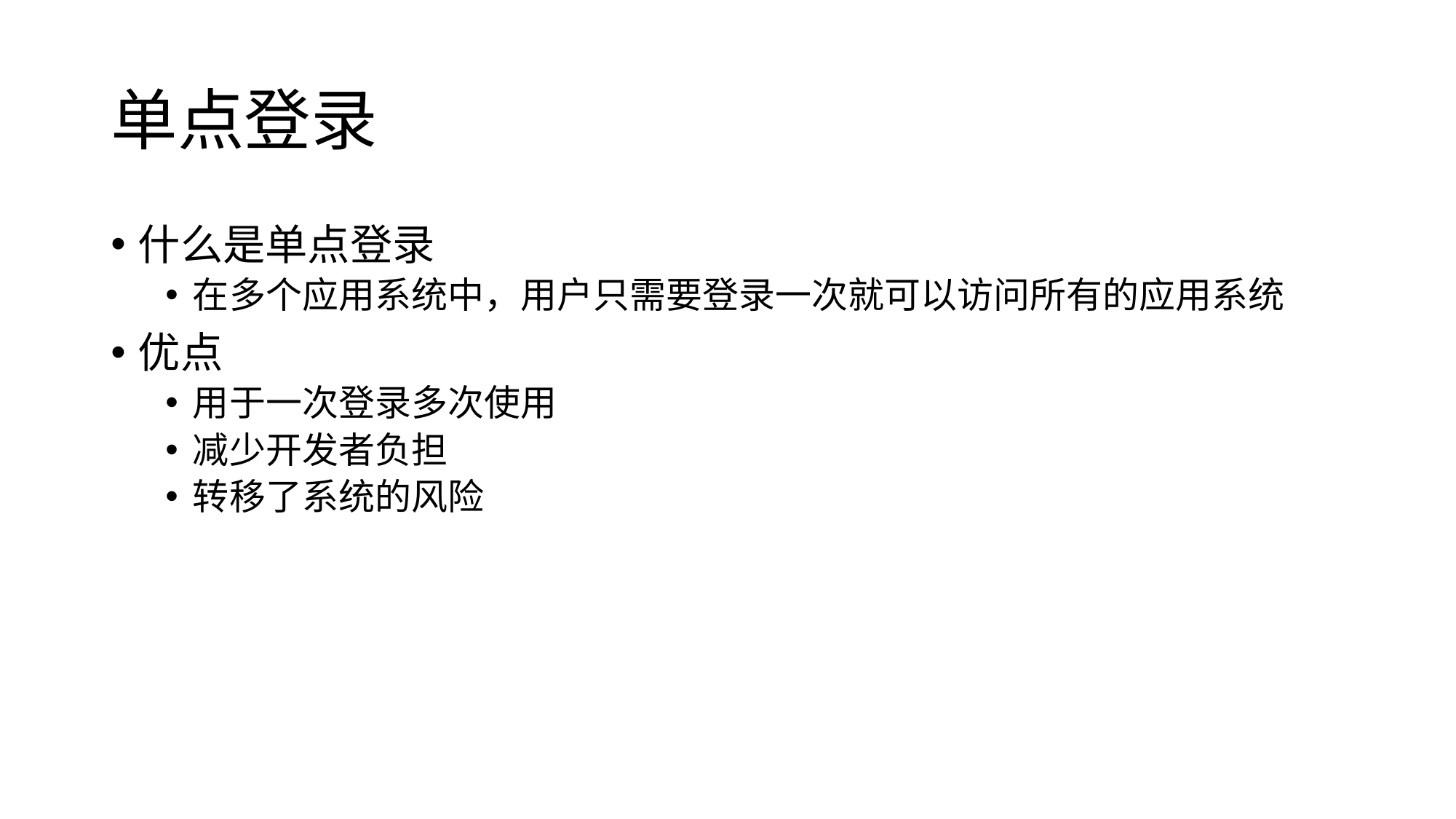

# 单点登录
什么是单点登录
在多个应用系统中，用户只需要登录一次就可以访问所有的应用系统
优点
用于一次登录多次使用
减少开发者负担
转移了系统的风险